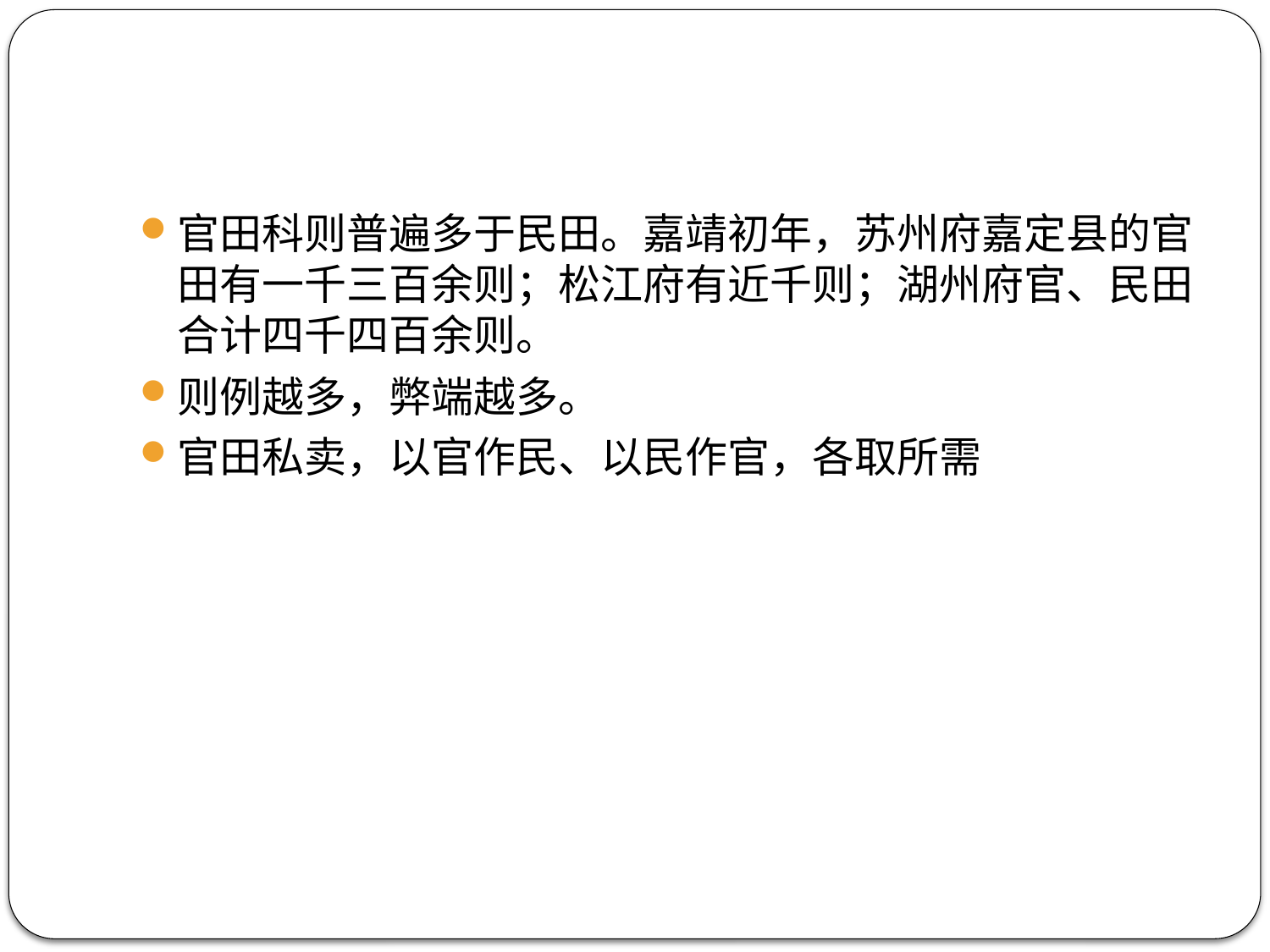

#
官田科则普遍多于民田。嘉靖初年，苏州府嘉定县的官田有一千三百余则；松江府有近千则；湖州府官、民田合计四千四百余则。
则例越多，弊端越多。
官田私卖，以官作民、以民作官，各取所需